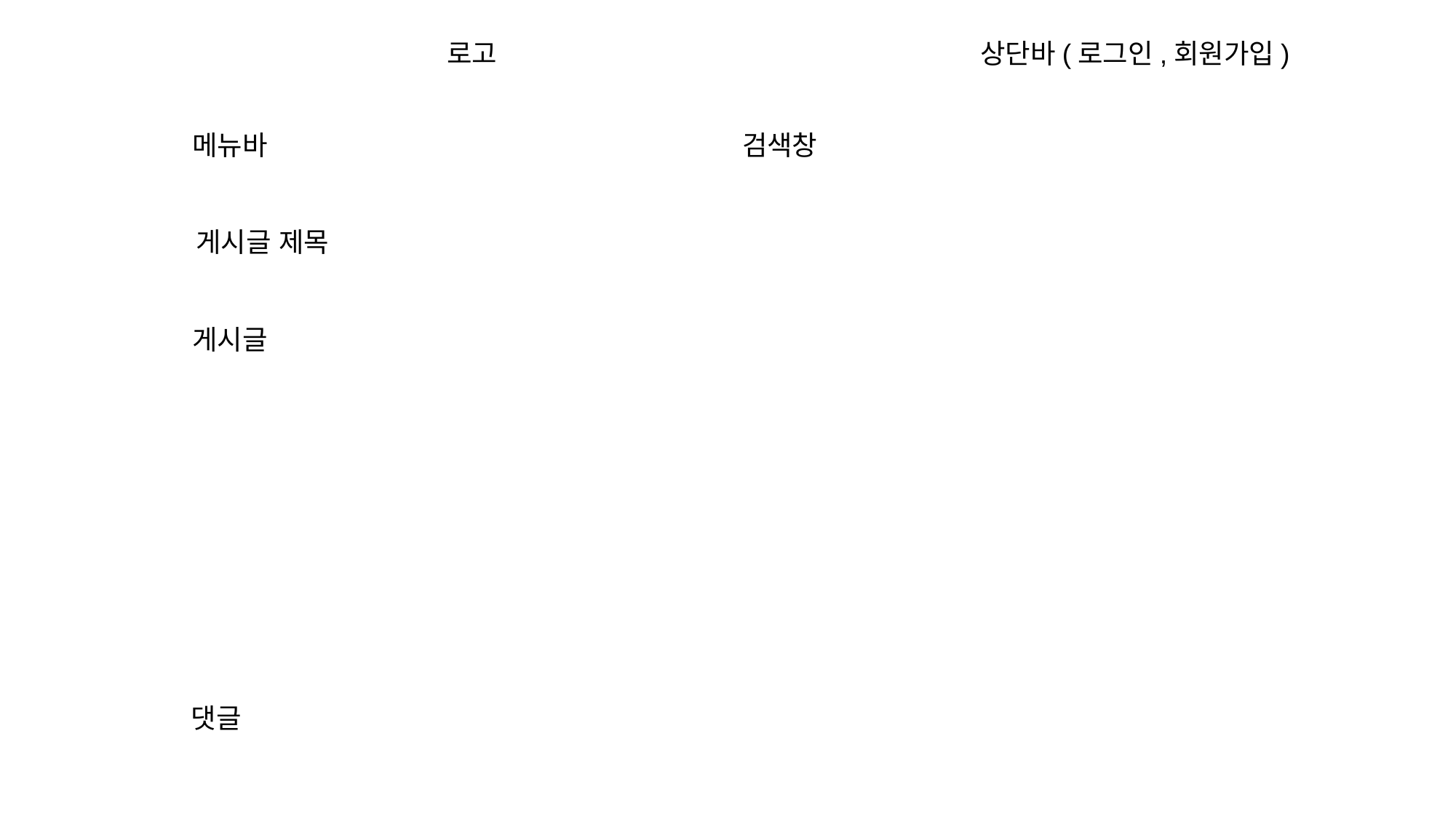

로고
상단바(로그인,회원가입)
메뉴바
검색창
게시글 제목
게시글
댓글